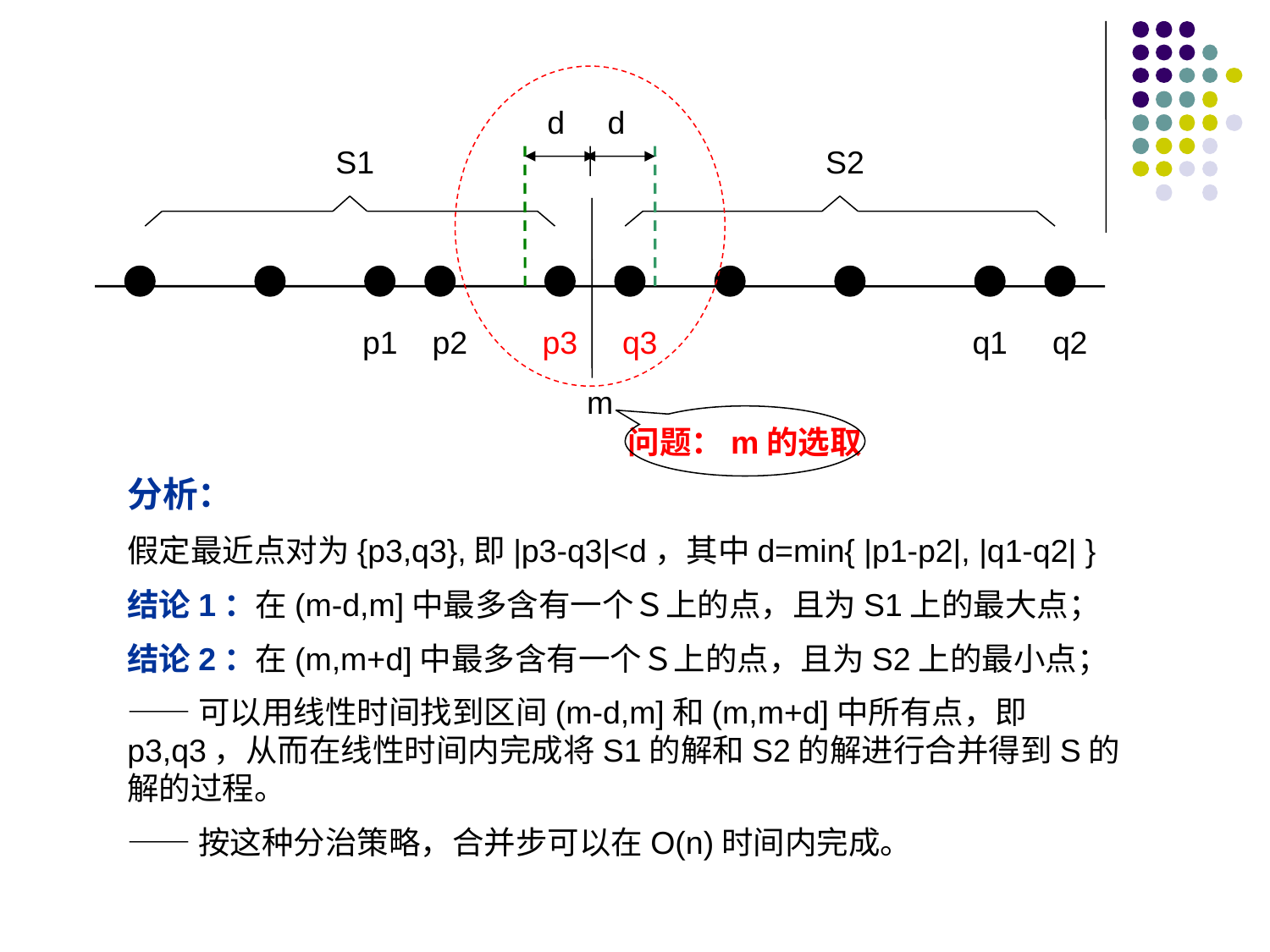

d
d
S1
S2

p1
p2
p3
q3
q1
q2
m

问题：m的选取
分析：
假定最近点对为{p3,q3},即|p3-q3|<d，其中d=min{ |p1-p2|, |q1-q2| }
结论1：在(m-d,m]中最多含有一个Ｓ上的点，且为S1上的最大点；
结论2：在(m,m+d]中最多含有一个Ｓ上的点，且为S2上的最小点；
——可以用线性时间找到区间(m-d,m]和(m,m+d]中所有点，即p3,q3，从而在线性时间内完成将S1的解和S2的解进行合并得到S的解的过程。
——按这种分治策略，合并步可以在O(n)时间内完成。